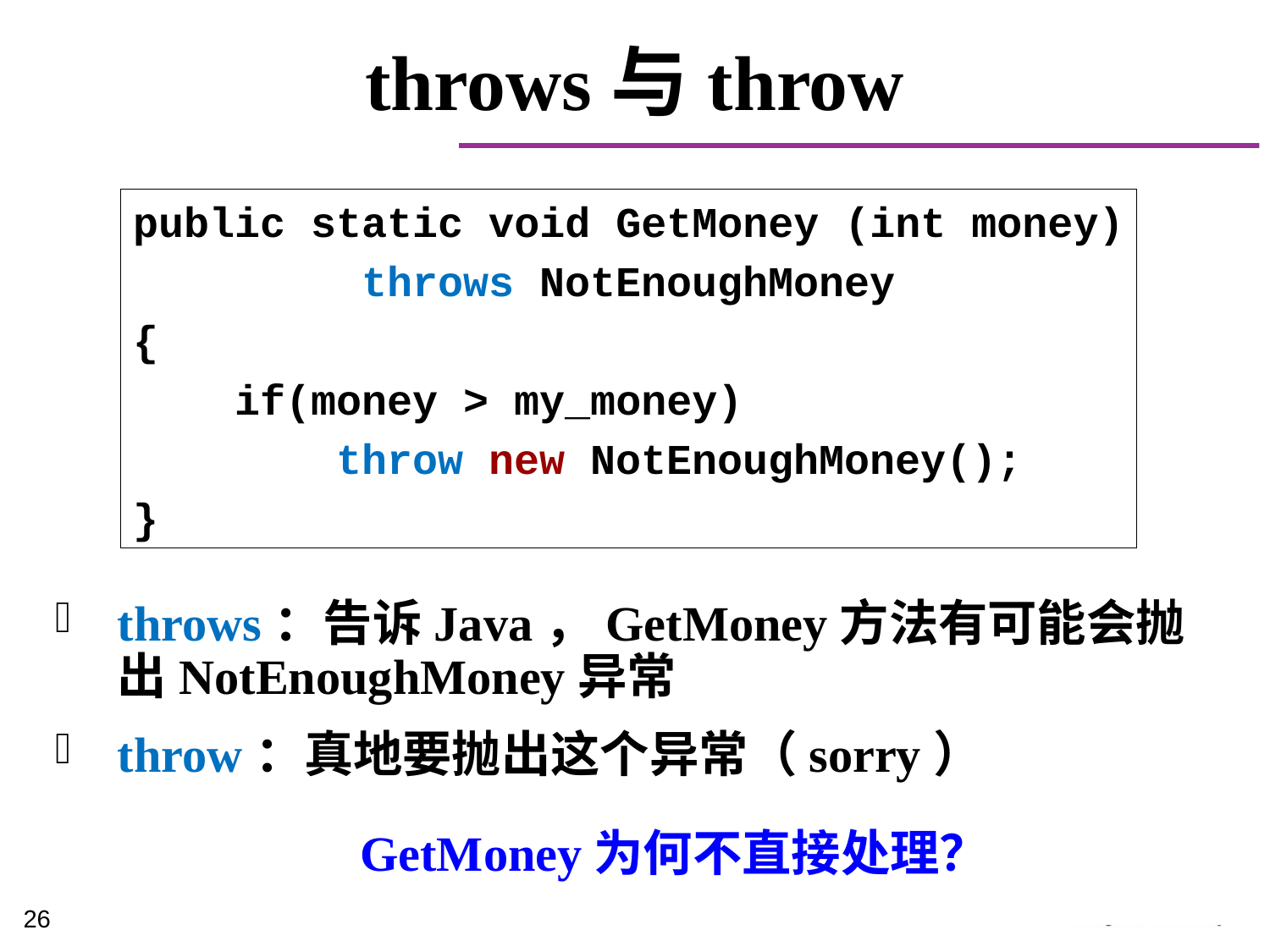

# throws与throw
public static void GetMoney (int money)
         throws NotEnoughMoney
{
    if(money > my_money)
        throw new NotEnoughMoney();
}
throws：告诉Java，GetMoney方法有可能会抛出NotEnoughMoney异常
throw：真地要抛出这个异常（sorry）
GetMoney为何不直接处理？
26